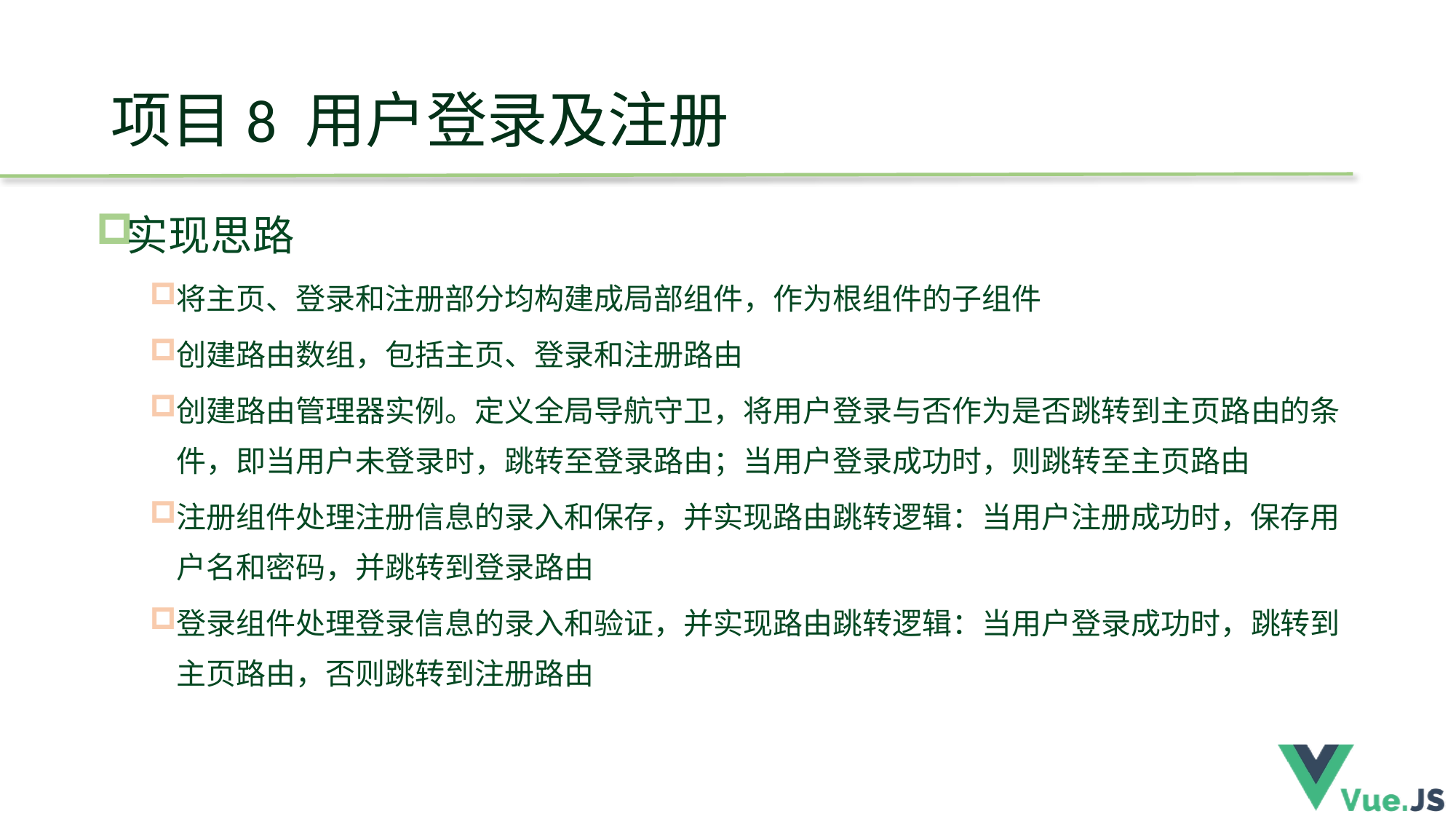

# 项目8 用户登录及注册
实现思路
将主页、登录和注册部分均构建成局部组件，作为根组件的子组件
创建路由数组，包括主页、登录和注册路由
创建路由管理器实例。定义全局导航守卫，将用户登录与否作为是否跳转到主页路由的条件，即当用户未登录时，跳转至登录路由；当用户登录成功时，则跳转至主页路由
注册组件处理注册信息的录入和保存，并实现路由跳转逻辑：当用户注册成功时，保存用户名和密码，并跳转到登录路由
登录组件处理登录信息的录入和验证，并实现路由跳转逻辑：当用户登录成功时，跳转到主页路由，否则跳转到注册路由